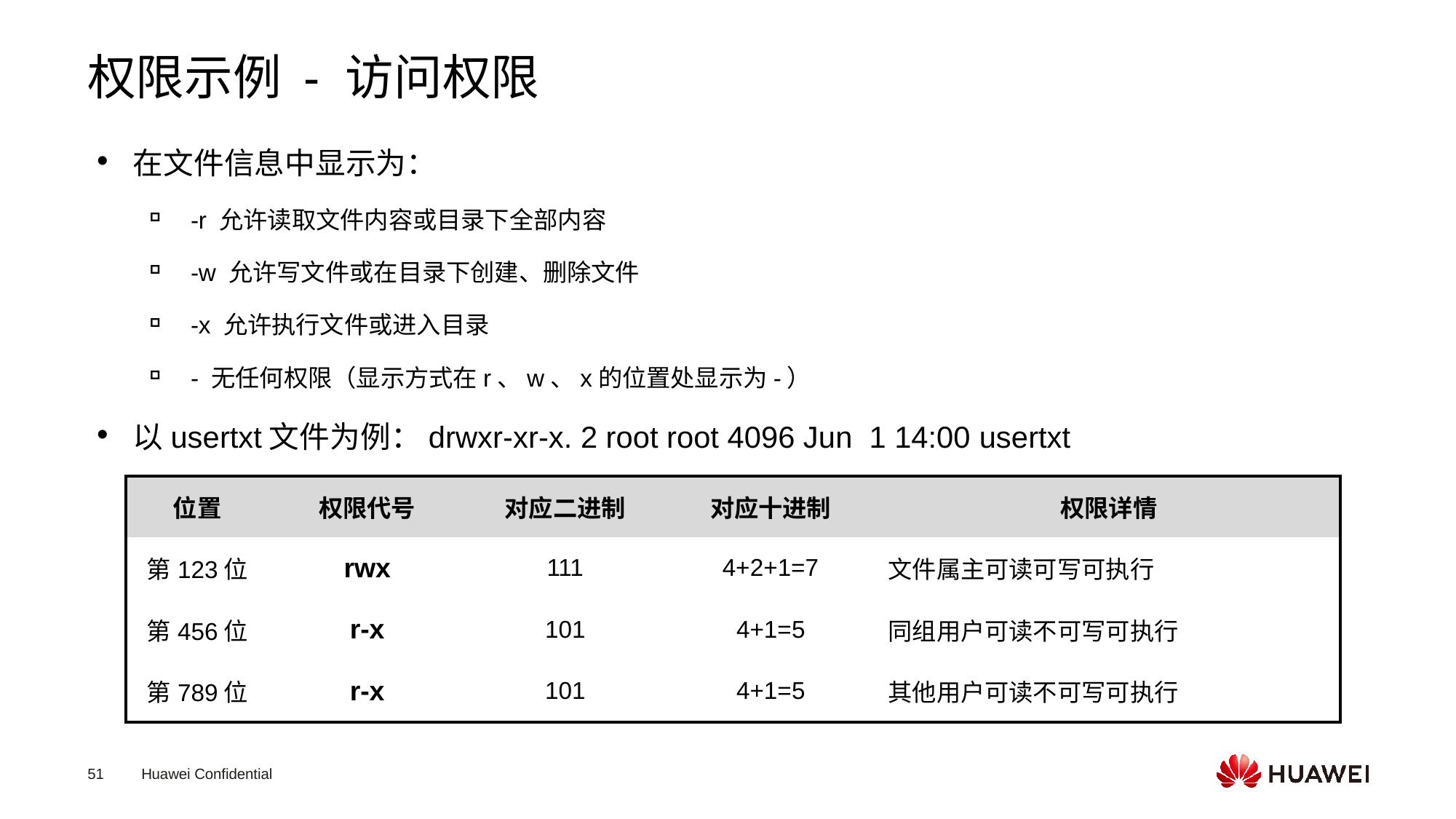

# 权限示例 - 访问权限
在文件信息中显示为：
-r 允许读取文件内容或目录下全部内容
-w 允许写文件或在目录下创建、删除文件
-x 允许执行文件或进入目录
- 无任何权限（显示方式在r、w、x的位置处显示为-）
以usertxt文件为例：drwxr-xr-x. 2 root root 4096 Jun  1 14:00 usertxt
| 位置 | 权限代号 | 对应二进制 | 对应十进制 | 权限详情 |
| --- | --- | --- | --- | --- |
| 第123位 | rwx | 111 | 4+2+1=7 | 文件属主可读可写可执行 |
| 第456位 | r-x | 101 | 4+1=5 | 同组用户可读不可写可执行 |
| 第789位 | r-x | 101 | 4+1=5 | 其他用户可读不可写可执行 |